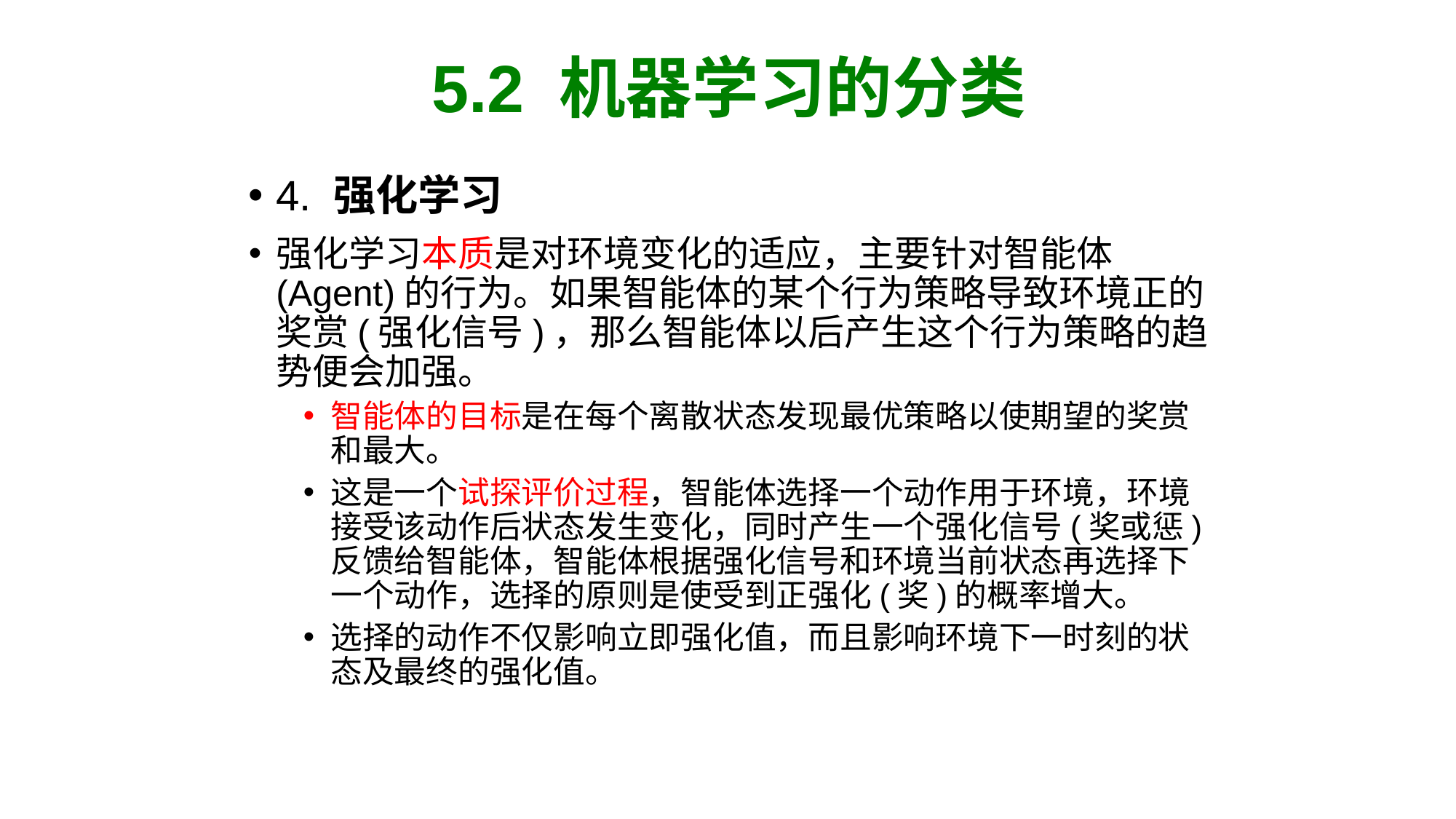

5.2 机器学习的分类
4. 强化学习
强化学习本质是对环境变化的适应，主要针对智能体(Agent)的行为。如果智能体的某个行为策略导致环境正的奖赏(强化信号)，那么智能体以后产生这个行为策略的趋势便会加强。
智能体的目标是在每个离散状态发现最优策略以使期望的奖赏和最大。
这是一个试探评价过程，智能体选择一个动作用于环境，环境接受该动作后状态发生变化，同时产生一个强化信号(奖或惩)反馈给智能体，智能体根据强化信号和环境当前状态再选择下一个动作，选择的原则是使受到正强化(奖)的概率增大。
选择的动作不仅影响立即强化值，而且影响环境下一时刻的状态及最终的强化值。